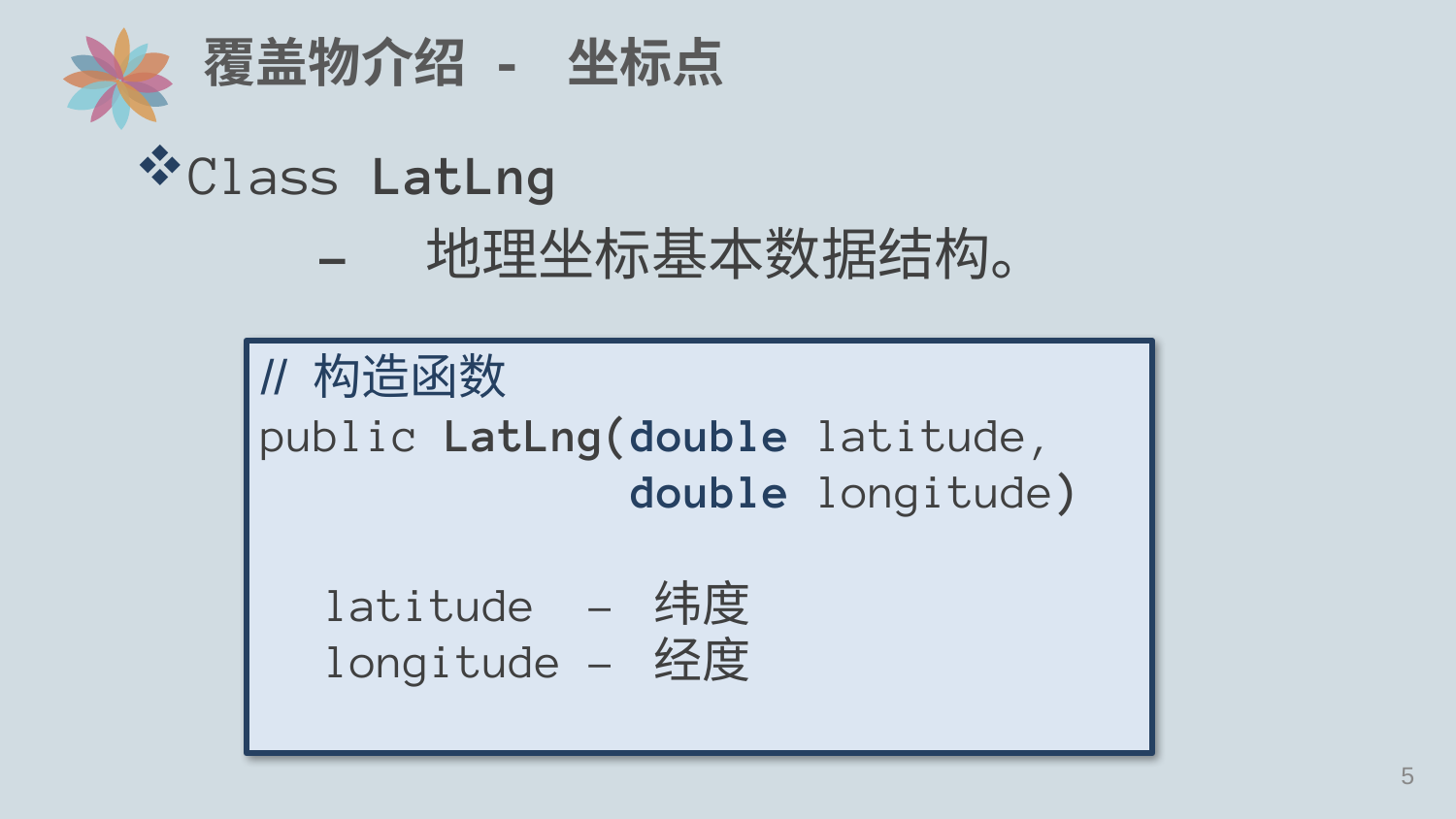

# 覆盖物介绍 - 坐标点
Class LatLng
      -  地理坐标基本数据结构。
// 构造函数
public LatLng(double latitude,
              double longitude)

latitude  - 纬度
longitude - 经度
5